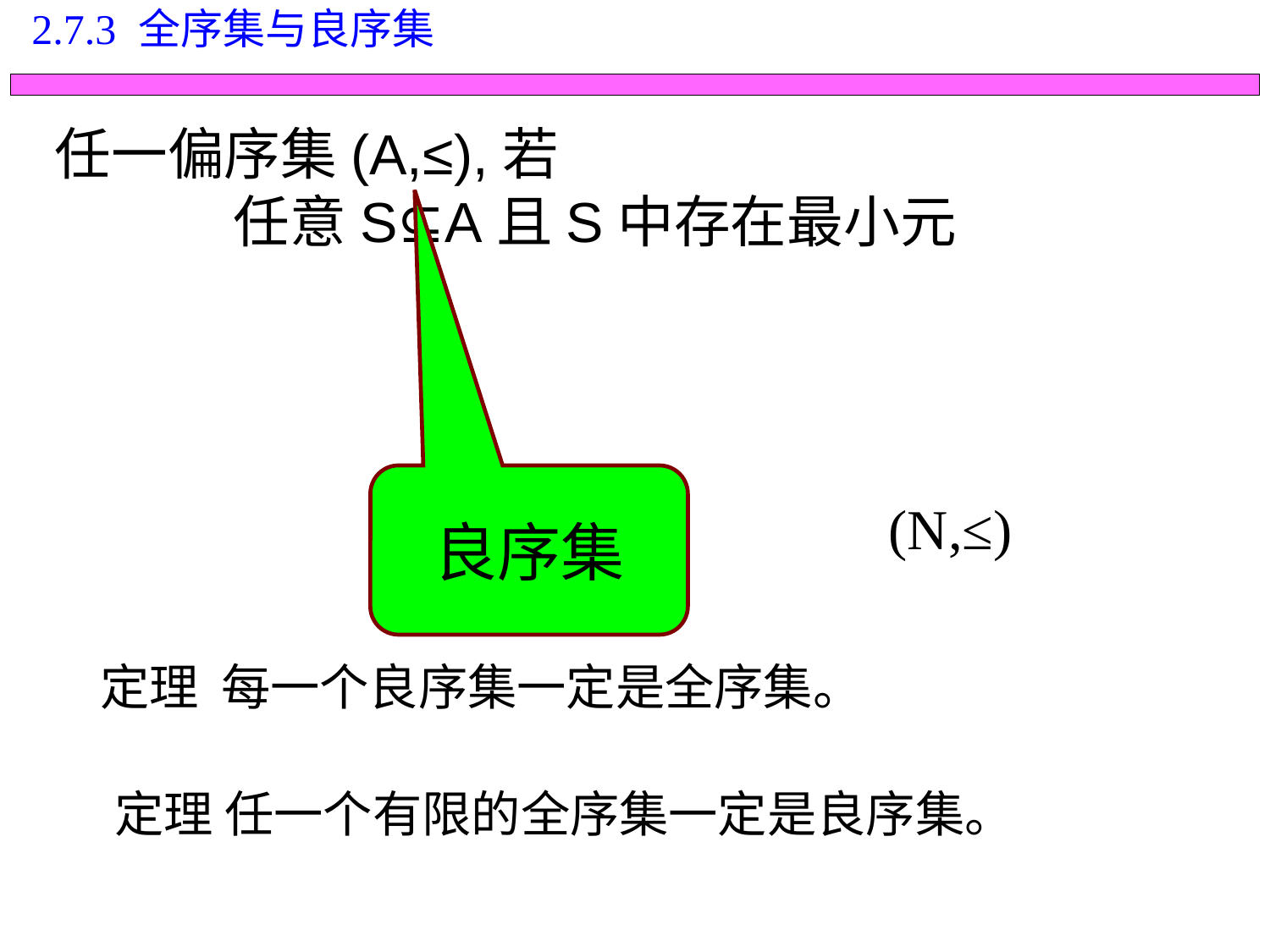

2.7.3 全序集与良序集

任一偏序集(A,≤),若
             任意S⊆A且S中存在最小元
良序集
(N,≤)
定理  每一个良序集一定是全序集。
定理 任一个有限的全序集一定是良序集。